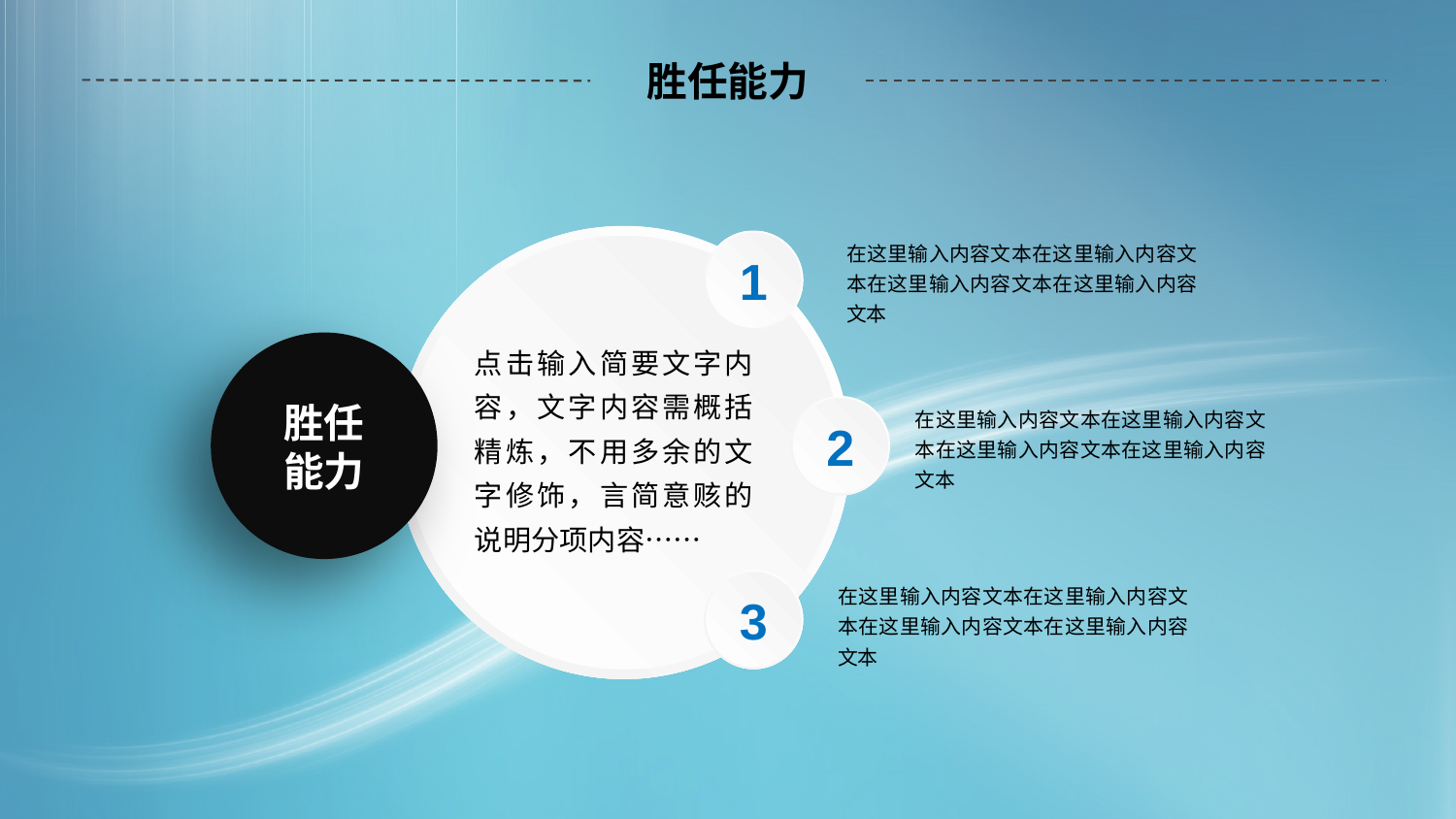

# 胜任能力

1
在这里输入内容文本在这里输入内容文本在这里输入内容文本在这里输入内容文本

点击输入简要文字内容，文字内容需概括精炼，不用多余的文字修饰，言简意赅的说明分项内容……

2
胜任
能力
在这里输入内容文本在这里输入内容文本在这里输入内容文本在这里输入内容文本

3
在这里输入内容文本在这里输入内容文本在这里输入内容文本在这里输入内容文本